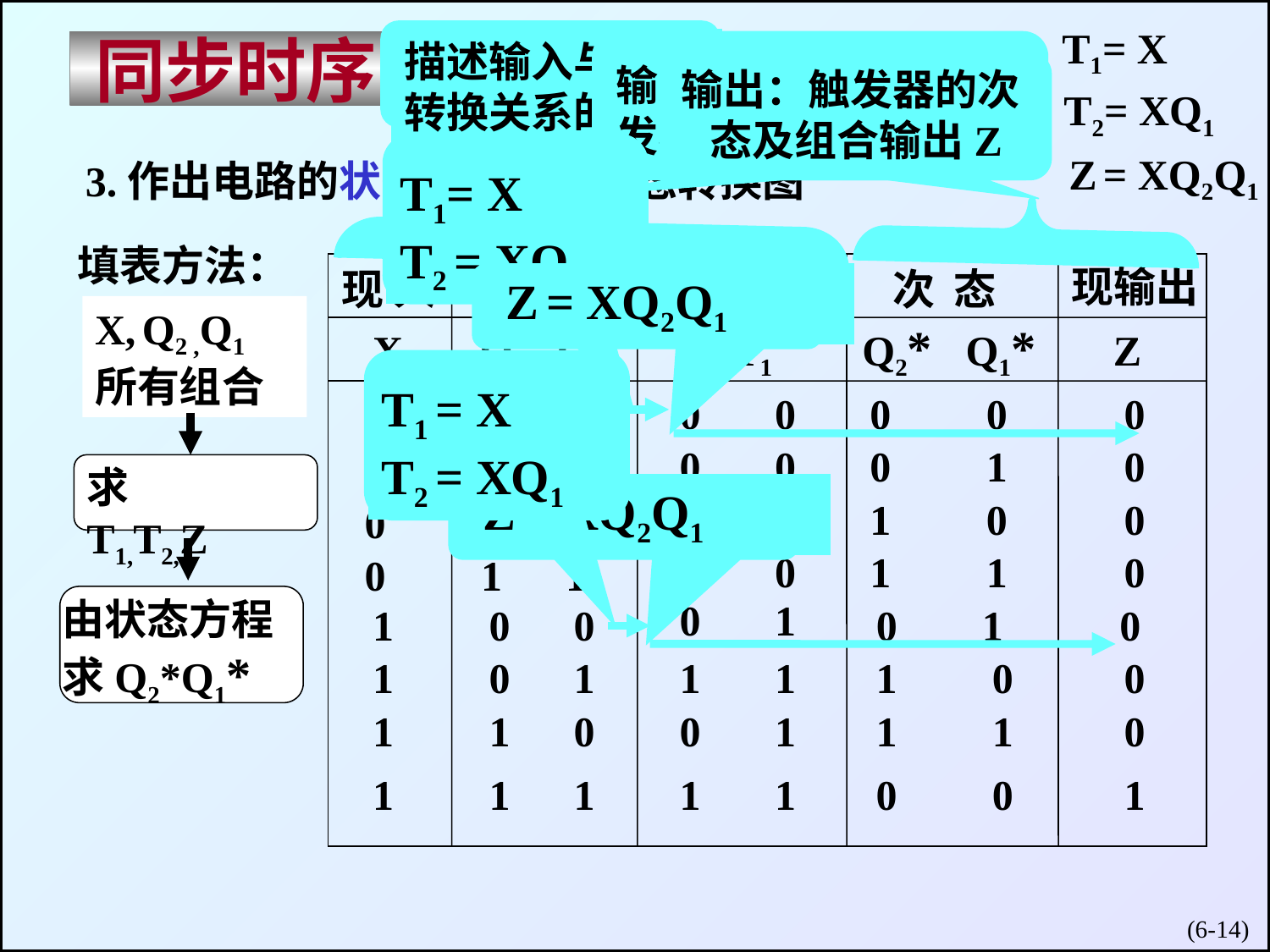

T1= X

描述输入与状态转换关系的表格
同步时序电路分析

输入：输入信号、触发器的输入及现态量

输出：触发器的次    态及组合输出Z

T2= XQ1

T1= X
T2 = XQ1

Z = XQ2Q1
3.作出电路的状态转换表及状态转换图
填表方法：

现控制入
T2  T1
现输出
Z
现 入
X
现 态
Q2   Q1
次  态
Q2*    Q1*

Z = XQ2Q1

X, Q2 ,Q1 所有组合

T1 = X
T2 = XQ1

0       0
0         0
0
0
0
0
0
0      0
0      1
1      0
1      1

0       0
0         1
0

求T1,T2,Z

Z = XQ2Q1

0       0
1         0
0

0       0
1         1
0
由状态方程
求Q2*Q1*

0       1
1
0      0
1
0      1
1
1      0
1
1      1
0        1
0
1       1
1         0
0
0       1
1         1
0
1       1
0         0
1
(6-14)